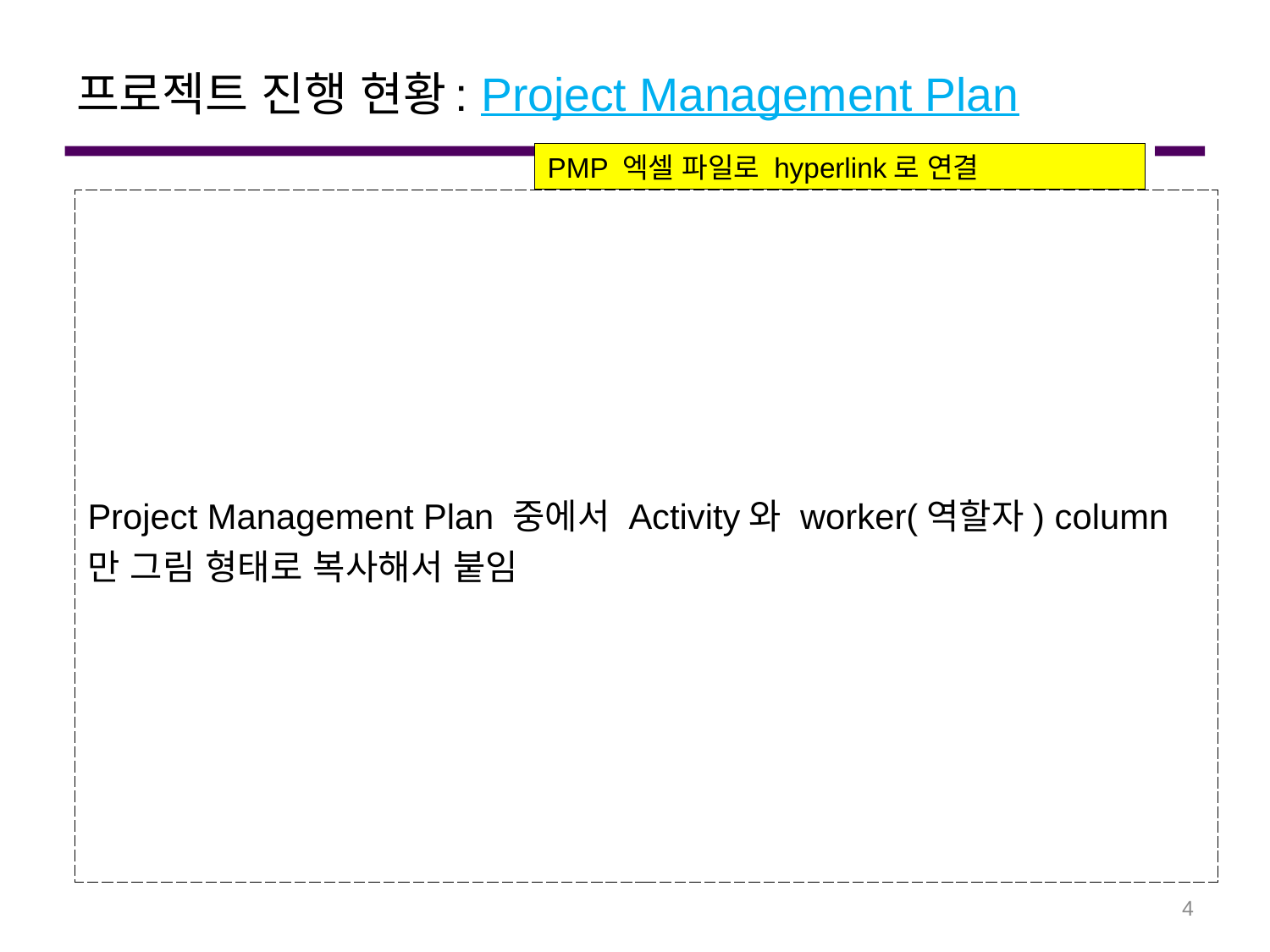

# 프로젝트 진행 현황: Project Management Plan
PMP 엑셀 파일로 hyperlink로 연결
Project Management Plan 중에서 Activity와 worker(역할자) column만 그림 형태로 복사해서 붙임
4